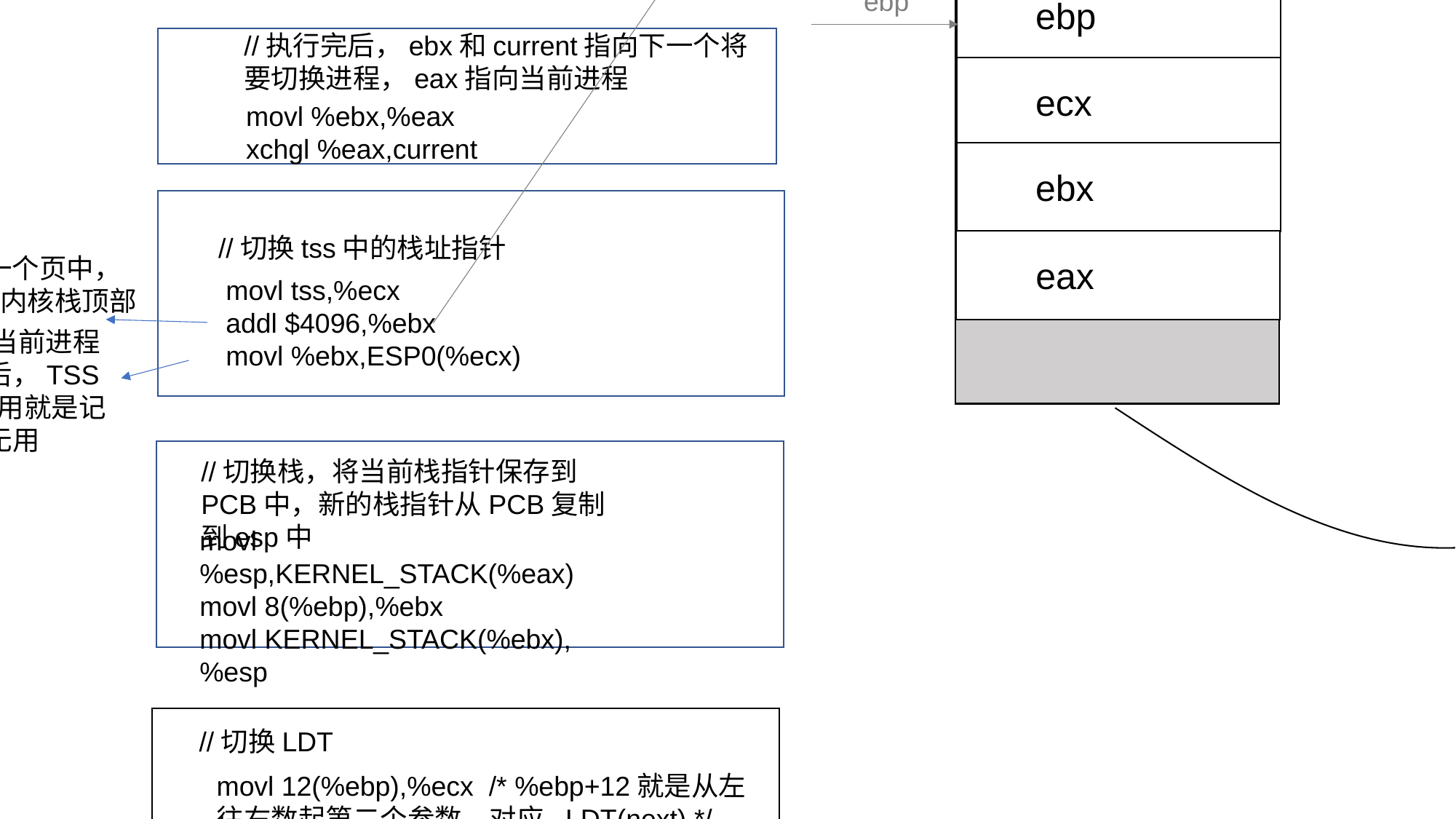

内核栈
tss.ebp

源SS

源SP

EFLAGS

源IP

源CS

ds

es

fs

edx

ecx

ebx

eax

ret_from_sys_call

switch_to:
    pushl %ebp
    movl %esp,%ebp
    pushl %ecx
    pushl %ebx
    pushl %eax
    movl 8(%ebp),%ebx //此时bx是下一个PCB
    cmpl %ebx,current
    je 1f

ebp+12//下一个进程段表
_LDT(next)

pnext
ebp+8 //下一个进程PCB

{

ebp
ebp
//执行完后，ebx和current指向下一个将要切换进程，eax指向当前进程

ecx
movl %ebx,%eax
xchgl %eax,current

ebx

//切换tss中的栈址指针

进程PCB与内核栈都在一个页中，此时ebx指向下一个进程内核栈顶部
eax
 movl tss,%ecx
 addl $4096,%ebx
 movl %ebx,ESP0(%ecx)
TSS中的ESP0总是指向当前进程的内核栈，用内核栈转换后，TSS全局只有一个，TSS的作用就是记录内核栈了，其他的部分无用

//切换栈，将当前栈指针保存到PCB中，新的栈指针从PCB复制到esp中
movl %esp,KERNEL_STACK(%eax)
movl 8(%ebp),%ebx
movl KERNEL_STACK(%ebx),%esp

//切换LDT
movl 12(%ebp),%ecx  /* %ebp+12就是从左往右数起第二个参数，对应_LDT(next) */
lldt %cx  /*用新任务的LDT修改LDTR寄存器*/